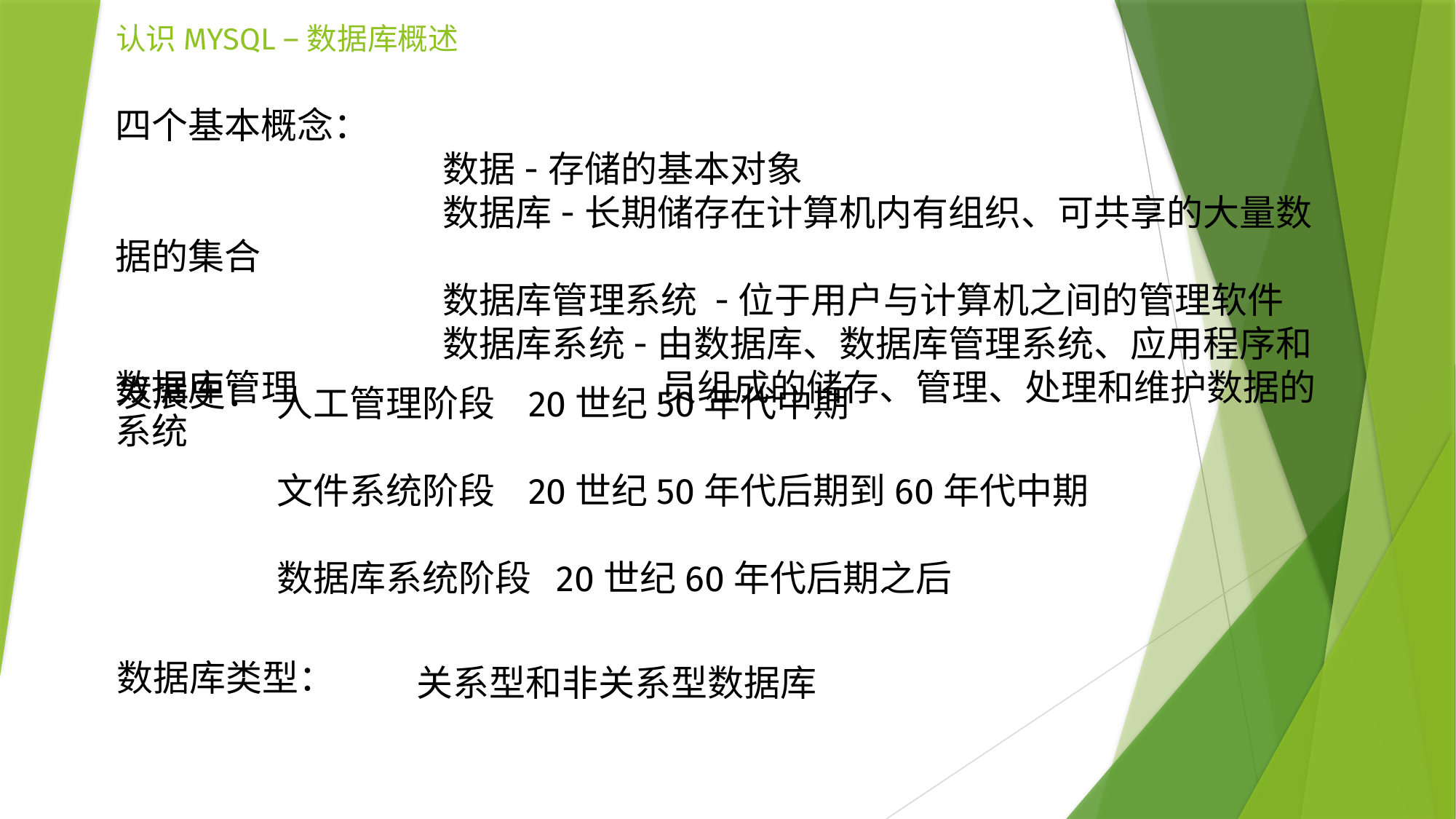

# 认识MYSQL –数据库概述
四个基本概念：
			数据-存储的基本对象
			数据库-长期储存在计算机内有组织、可共享的大量数据的集合
			数据库管理系统 -位于用户与计算机之间的管理软件
			数据库系统-由数据库、数据库管理系统、应用程序和数据库管理				员组成的储存、管理、处理和维护数据的系统
发展史：
人工管理阶段   20世纪50年代中期

文件系统阶段   20世纪50年代后期到60年代中期

数据库系统阶段  20世纪60年代后期之后

数据库类型：
关系型和非关系型数据库